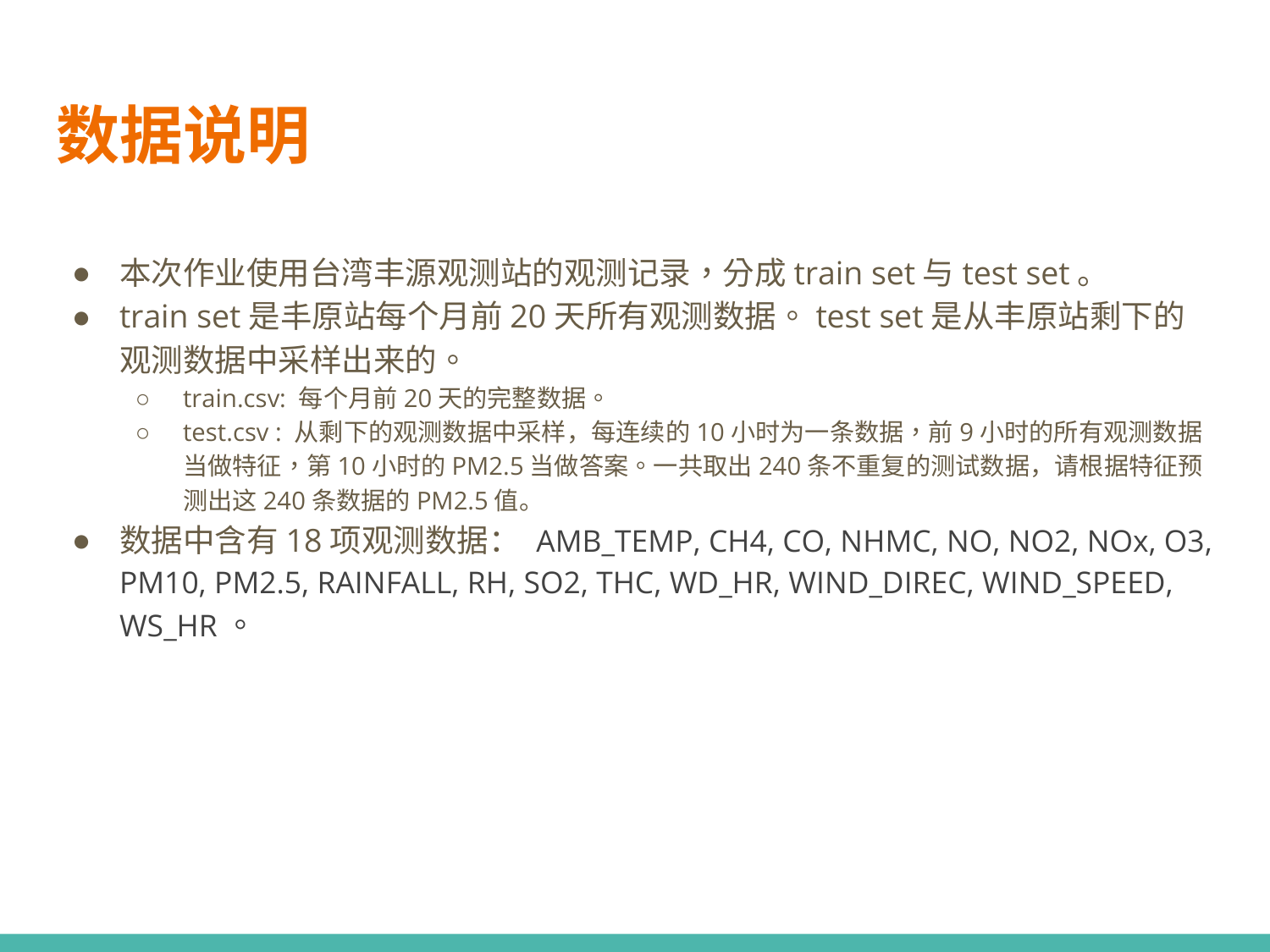

# 数据说明
本次作业使用台湾丰源观测站的观测记录，分成train set与test set。
train set是丰原站每个月前20天所有观测数据。test set是从丰原站剩下的观测数据中采样出来的。
train.csv: 每个月前20天的完整数据。
test.csv : 从剩下的观测数据中采样，每连续的10小时为一条数据，前9小时的所有观测数据当做特征，第10小时的PM2.5当做答案。一共取出240条不重复的测试数据，请根据特征预测出这240条数据的PM2.5值。
数据中含有18项观测数据： AMB_TEMP, CH4, CO, NHMC, NO, NO2, NOx, O3, PM10, PM2.5, RAINFALL, RH, SO2, THC, WD_HR, WIND_DIREC, WIND_SPEED, WS_HR。